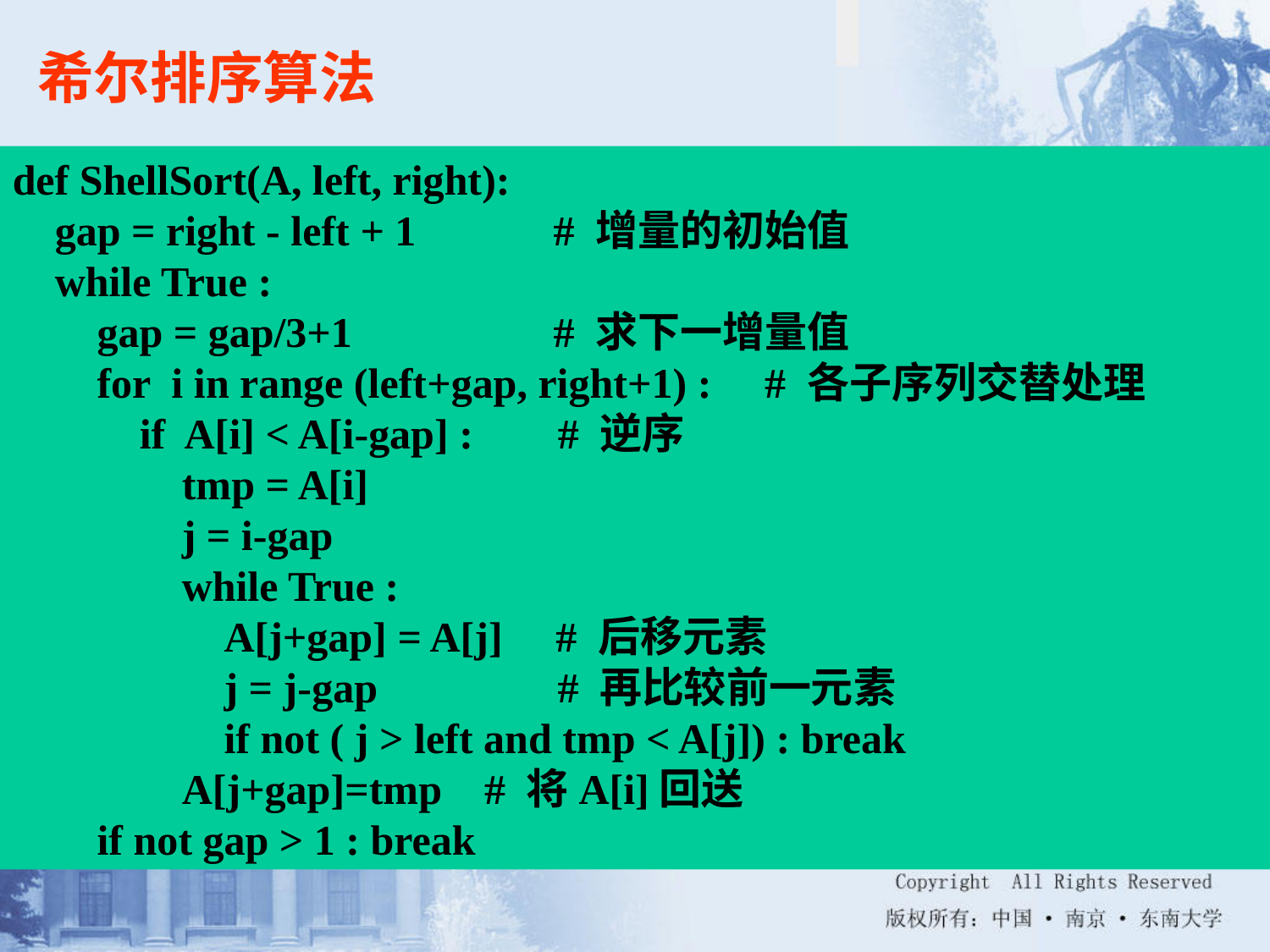

希尔排序算法
def ShellSort(A, left, right):
    gap = right - left + 1             # 增量的初始值
    while True :
        gap = gap/3+1                   # 求下一增量值
        for  i in range (left+gap, right+1) :     # 各子序列交替处理
            if  A[i] < A[i-gap] :        # 逆序
                tmp = A[i]
                j = i-gap
                while True :
                    A[j+gap] = A[j]     # 后移元素
                    j = j-gap                 # 再比较前一元素
                    if not ( j > left and tmp < A[j]) : break
                A[j+gap]=tmp    # 将A[i]回送
        if not gap > 1 : break